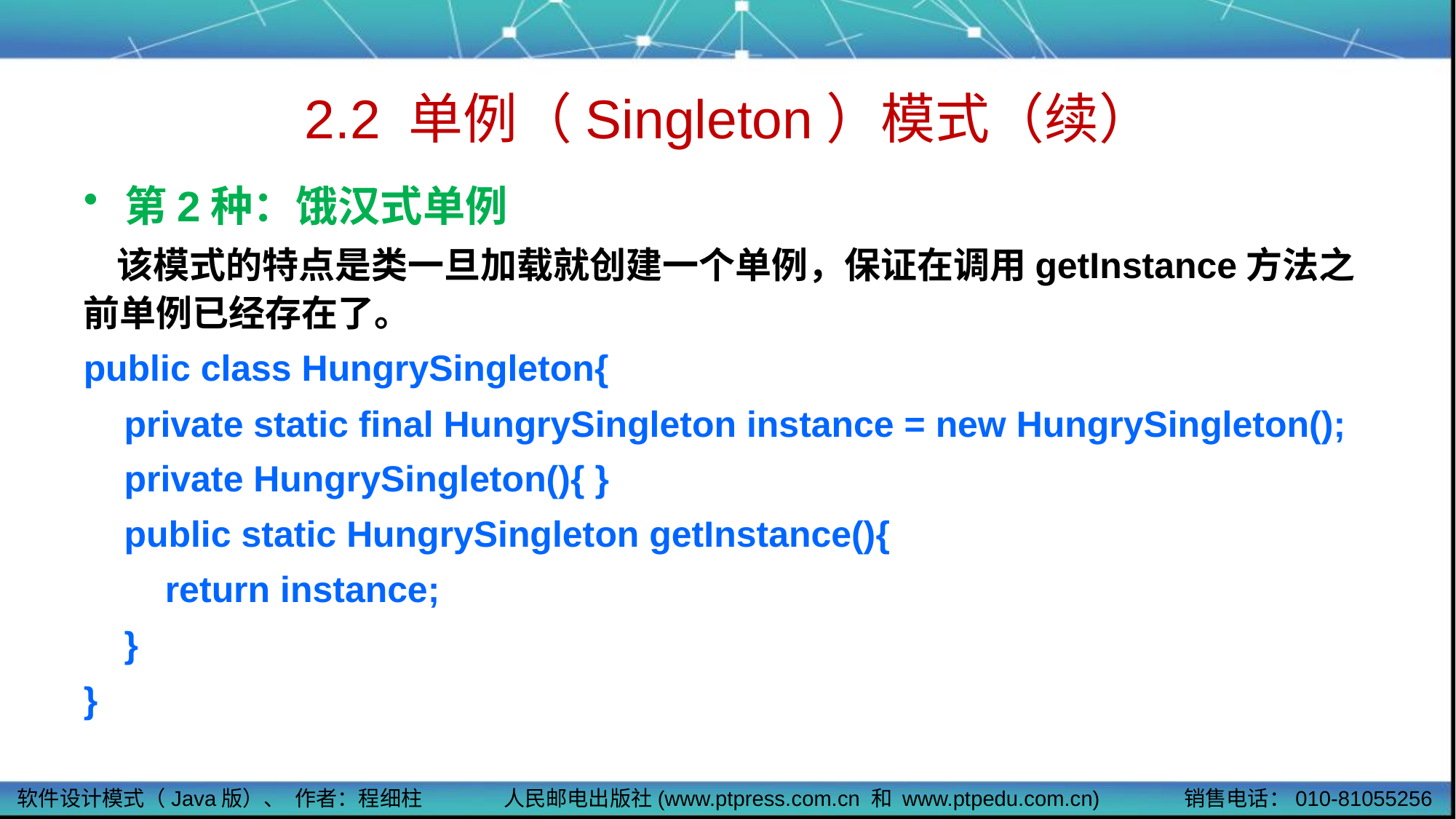

# 2.2 单例（Singleton）模式（续）
第2种：饿汉式单例
   该模式的特点是类一旦加载就创建一个单例，保证在调用getInstance方法之前单例已经存在了。
public class HungrySingleton{
    private static final HungrySingleton instance = new HungrySingleton();
    private HungrySingleton(){ }
    public static HungrySingleton getInstance(){
        return instance;
    }
}
软件设计模式（Java版）、  作者：程细柱
人民邮电出版社(www.ptpress.com.cn 和 www.ptpedu.com.cn)
销售电话：010-81055256